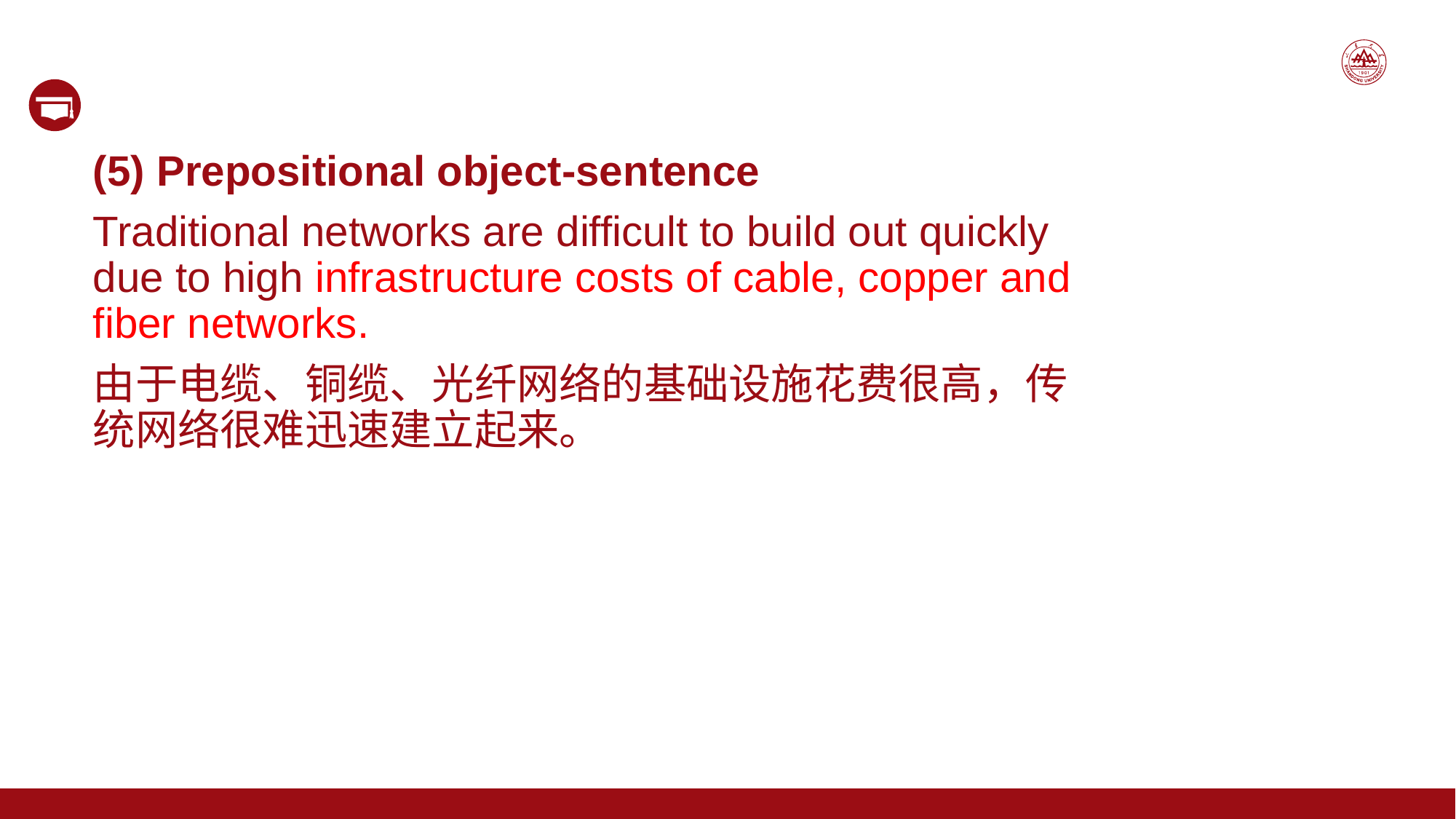

(5) Prepositional object-sentence
Traditional networks are difficult to build out quickly due to high infrastructure costs of cable, copper and fiber networks.
由于电缆、铜缆、光纤网络的基础设施花费很高，传统网络很难迅速建立起来。